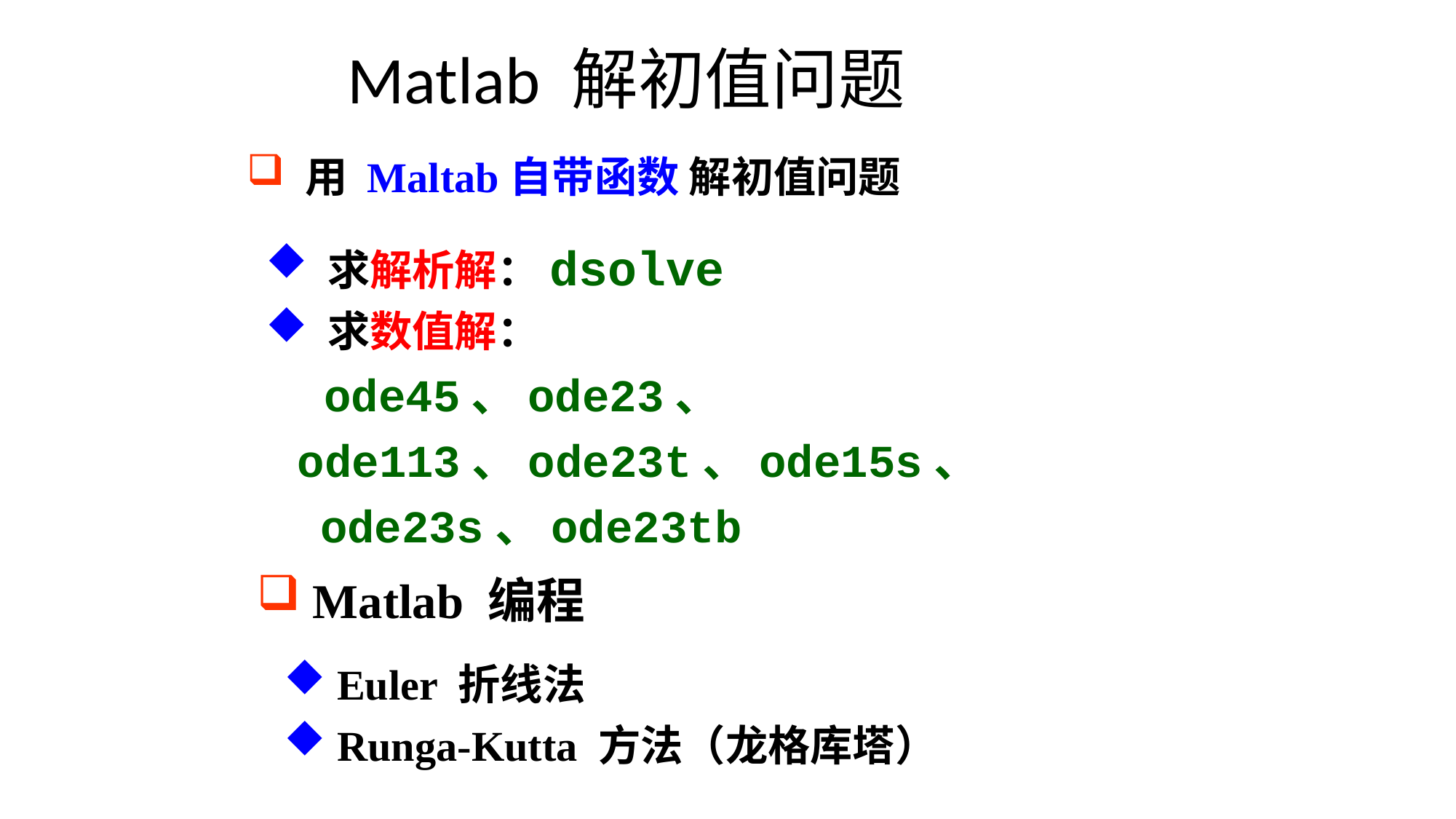

# Matlab 解初值问题
 用 Maltab自带函数 解初值问题
 求解析解：dsolve
 求数值解：
     ode45、ode23、
  ode113、ode23t、ode15s、
  ode23s、ode23tb
 Matlab 编程
 Euler 折线法
 Runga-Kutta 方法（龙格库塔）